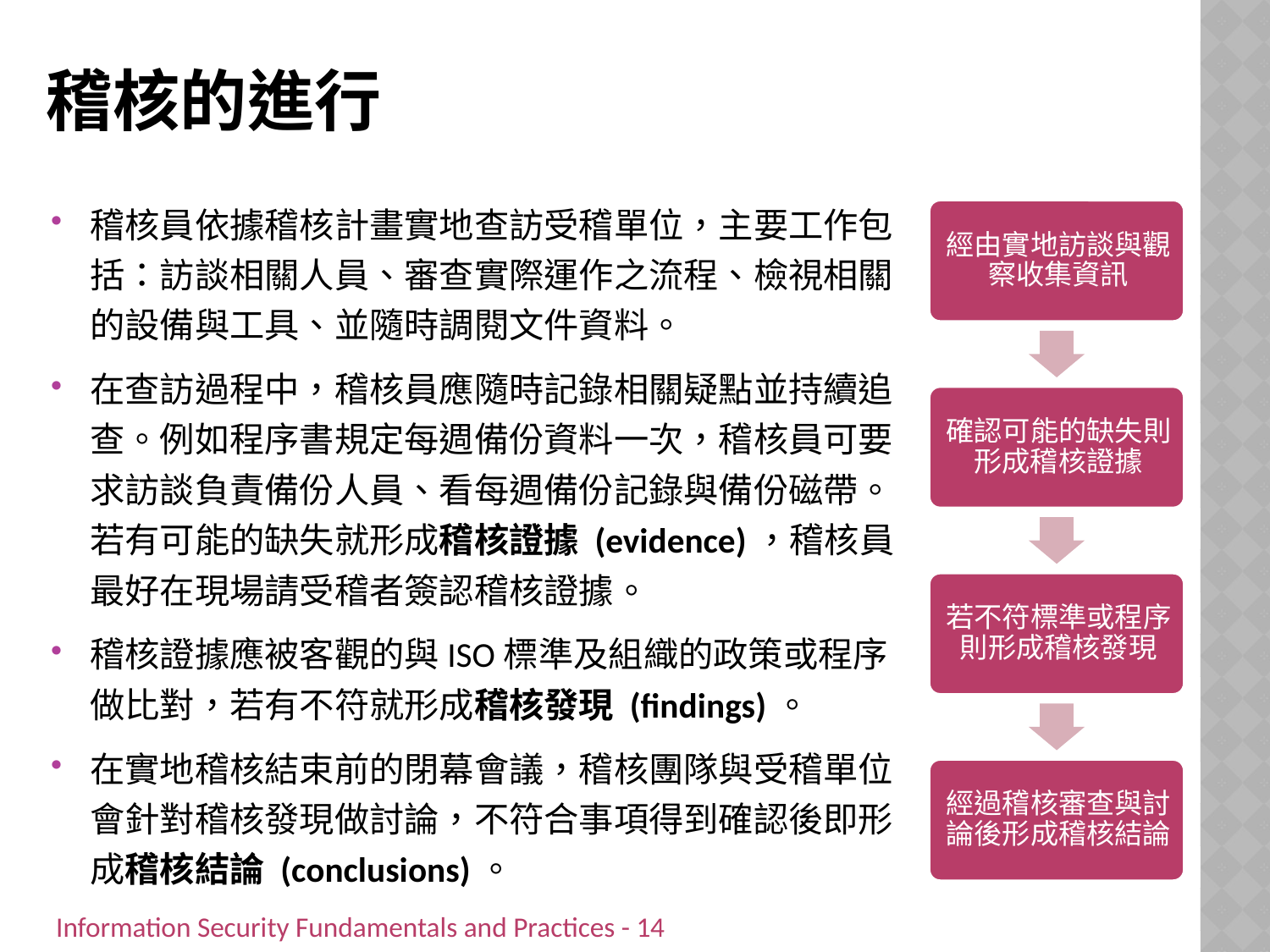

# 稽核的進行
稽核員依據稽核計畫實地查訪受稽單位，主要工作包括：訪談相關人員、審查實際運作之流程、檢視相關的設備與工具、並隨時調閱文件資料。
在查訪過程中，稽核員應隨時記錄相關疑點並持續追查。例如程序書規定每週備份資料一次，稽核員可要求訪談負責備份人員、看每週備份記錄與備份磁帶。若有可能的缺失就形成稽核證據 (evidence)，稽核員最好在現場請受稽者簽認稽核證據。
稽核證據應被客觀的與ISO標準及組織的政策或程序做比對，若有不符就形成稽核發現 (findings)。
在實地稽核結束前的閉幕會議，稽核團隊與受稽單位會針對稽核發現做討論，不符合事項得到確認後即形成稽核結論 (conclusions)。
經由實地訪談與觀察收集資訊

確認可能的缺失則形成稽核證據

若不符標準或程序則形成稽核發現

經過稽核審查與討論後形成稽核結論